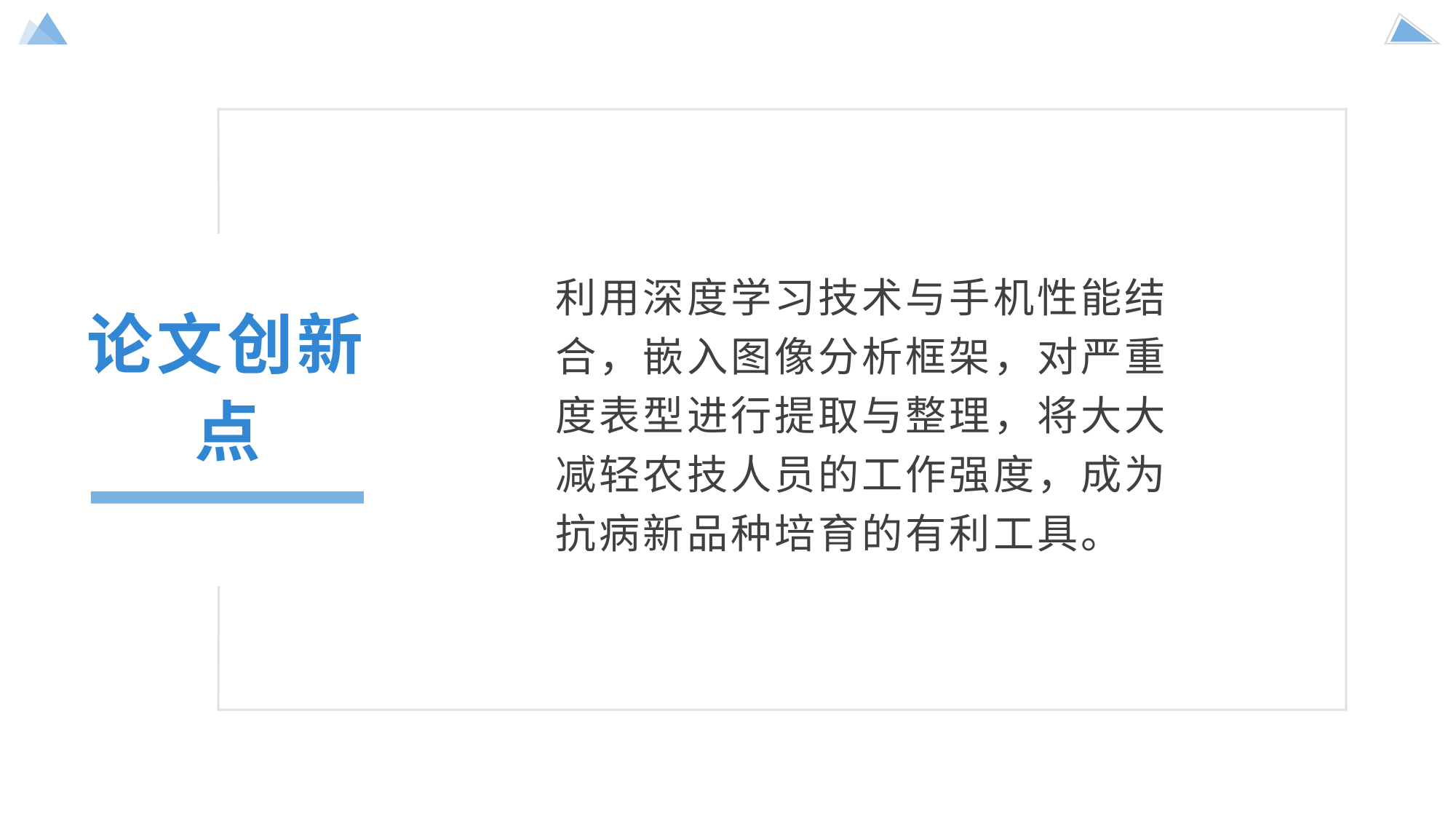

利用深度学习技术与手机性能结合，嵌入图像分析框架，对严重度表型进行提取与整理，将大大减轻农技人员的工作强度，成为抗病新品种培育的有利工具。
论文创新点